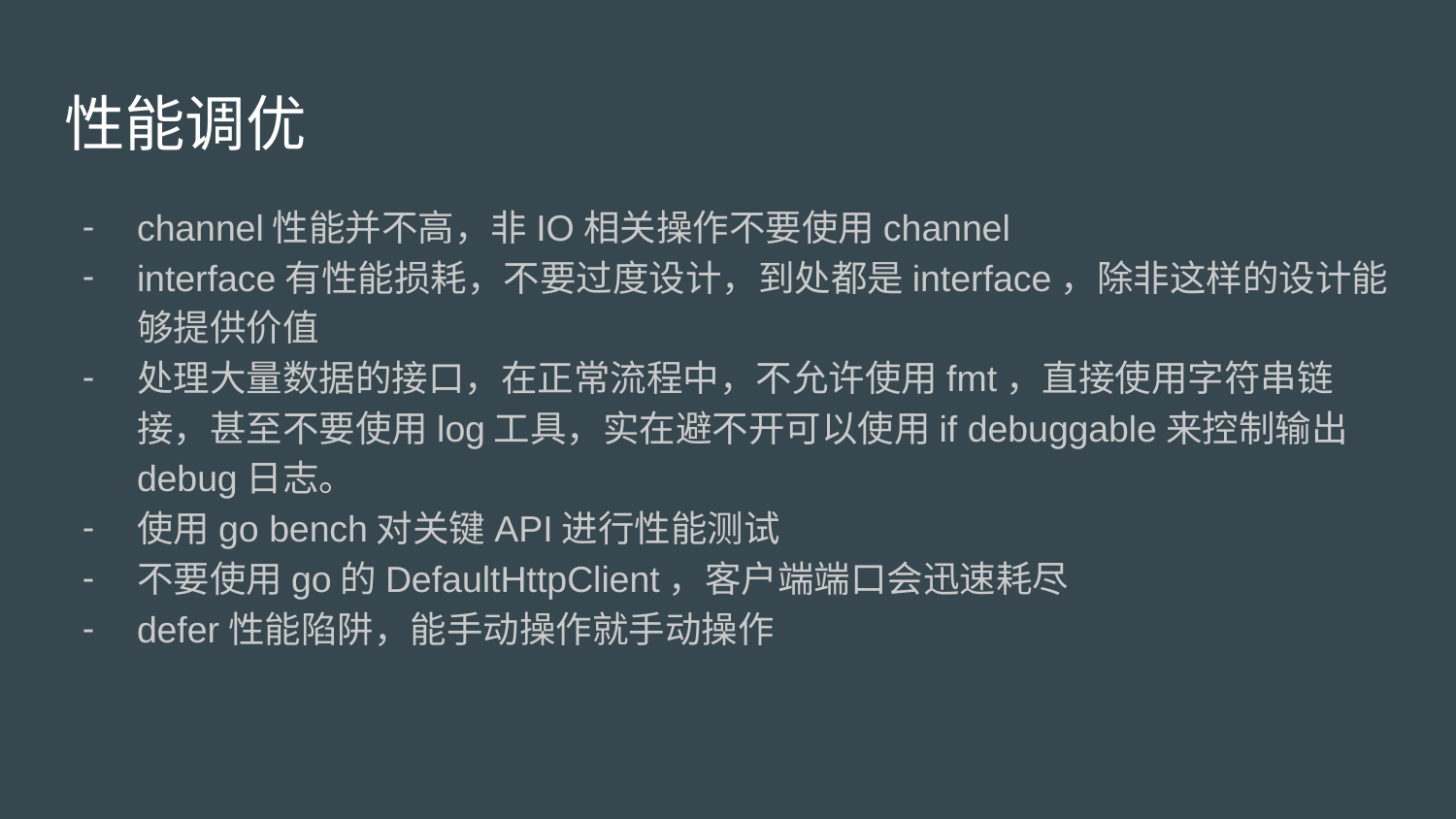

# 性能调优
channel性能并不高，非IO相关操作不要使用channel
interface有性能损耗，不要过度设计，到处都是interface，除非这样的设计能够提供价值
处理大量数据的接口，在正常流程中，不允许使用fmt，直接使用字符串链接，甚至不要使用log工具，实在避不开可以使用if debuggable来控制输出debug日志。
使用go bench对关键API进行性能测试
不要使用go的DefaultHttpClient，客户端端口会迅速耗尽
defer性能陷阱，能手动操作就手动操作